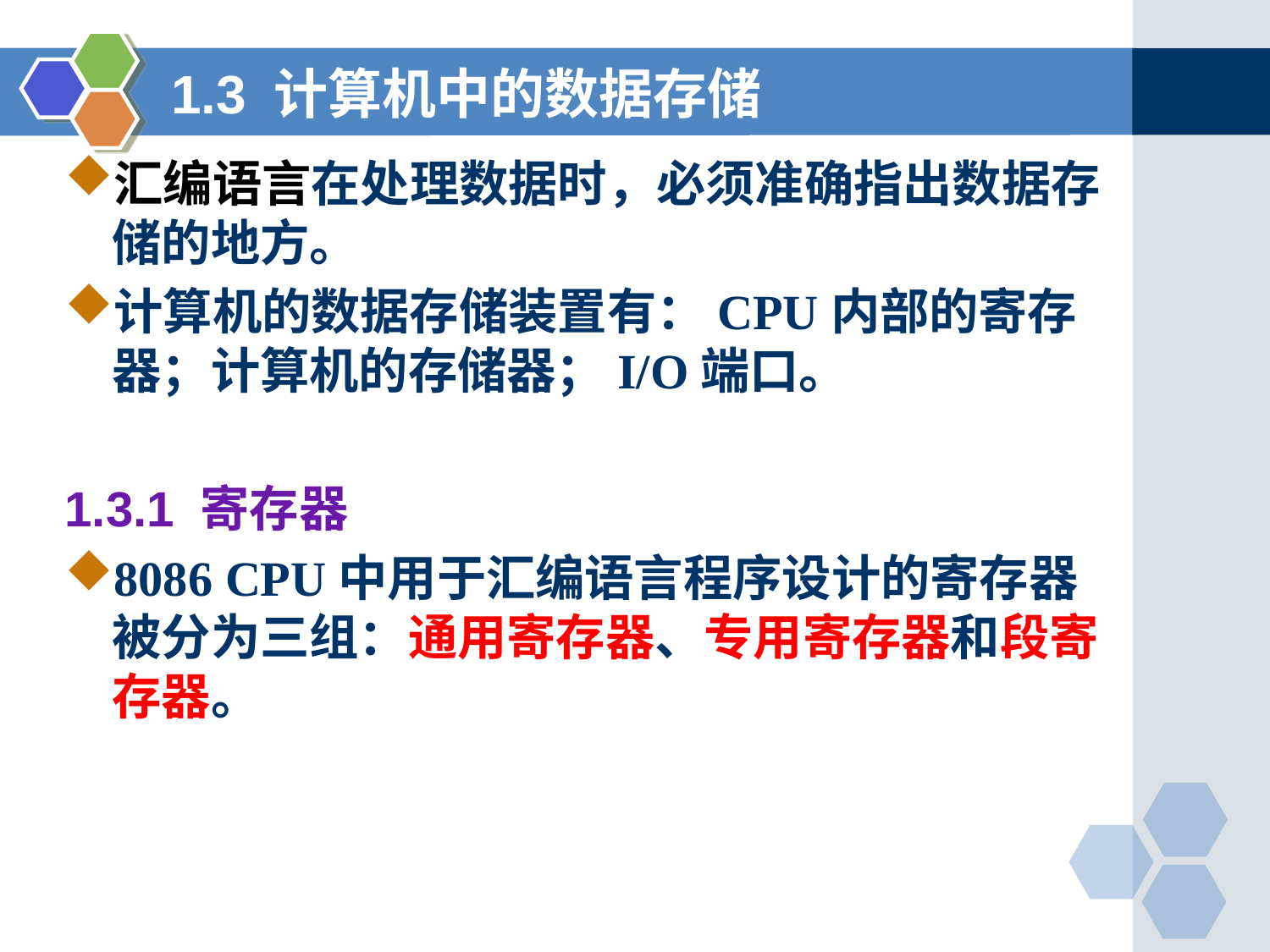

# 1.3 计算机中的数据存储
汇编语言在处理数据时，必须准确指出数据存储的地方。
计算机的数据存储装置有：CPU内部的寄存器；计算机的存储器；I/O端口。

1.3.1 寄存器
8086 CPU中用于汇编语言程序设计的寄存器被分为三组：通用寄存器、专用寄存器和段寄存器。